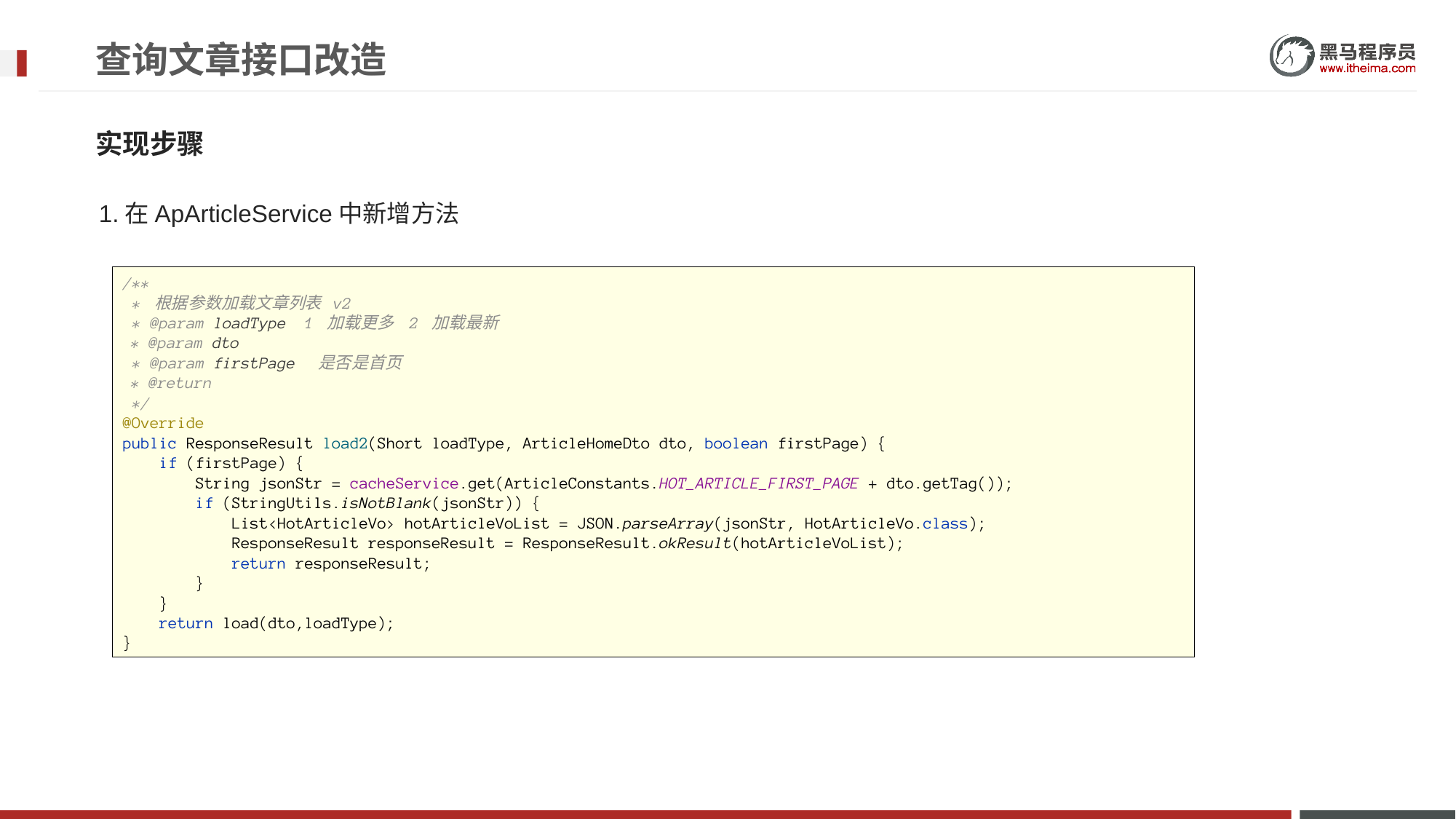

# 查询文章接口改造
实现步骤
1.在ApArticleService中新增方法
/**
 * 根据参数加载文章列表  v2
 * @param loadType  1 加载更多   2 加载最新
 * @param dto
 * @param firstPage  是否是首页
 * @return
 */
@Override
public ResponseResult load2(Short loadType, ArticleHomeDto dto, boolean firstPage) {
    if (firstPage) {
        String jsonStr = cacheService.get(ArticleConstants.HOT_ARTICLE_FIRST_PAGE + dto.getTag());
        if (StringUtils.isNotBlank(jsonStr)) {
            List<HotArticleVo> hotArticleVoList = JSON.parseArray(jsonStr, HotArticleVo.class);
            ResponseResult responseResult = ResponseResult.okResult(hotArticleVoList);
            return responseResult;
        }
    }
    return load(dto,loadType);
}